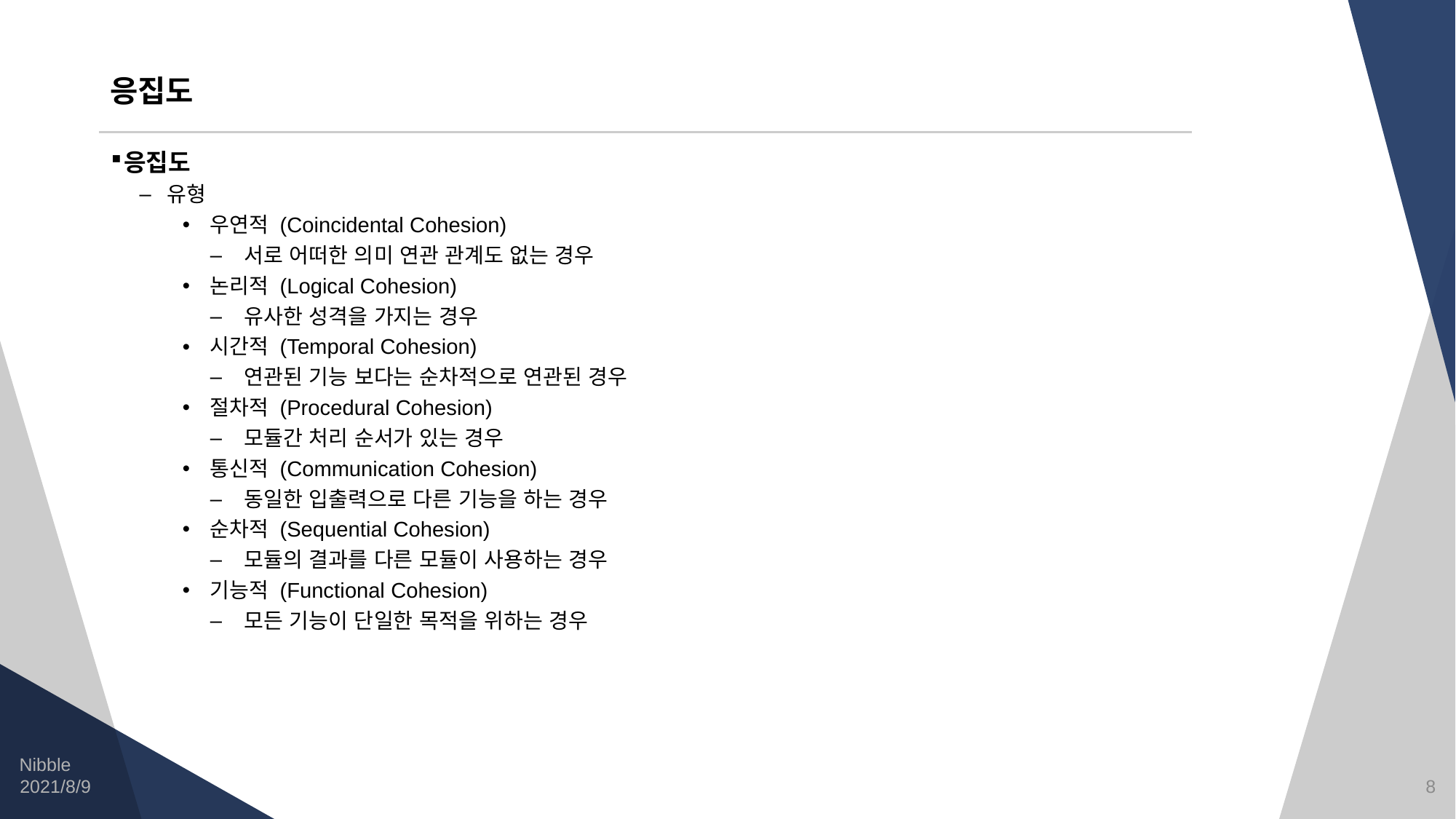

# 응집도

응집도
유형
우연적 (Coincidental Cohesion)
서로 어떠한 의미 연관 관계도 없는 경우
논리적 (Logical Cohesion)
유사한 성격을 가지는 경우
시간적 (Temporal Cohesion)
연관된 기능 보다는 순차적으로 연관된 경우
절차적 (Procedural Cohesion)
모듈간 처리 순서가 있는 경우
통신적 (Communication Cohesion)
동일한 입출력으로 다른 기능을 하는 경우
순차적 (Sequential Cohesion)
모듈의 결과를 다른 모듈이 사용하는 경우
기능적 (Functional Cohesion)
모든 기능이 단일한 목적을 위하는 경우
Nibble
2021/8/9
8